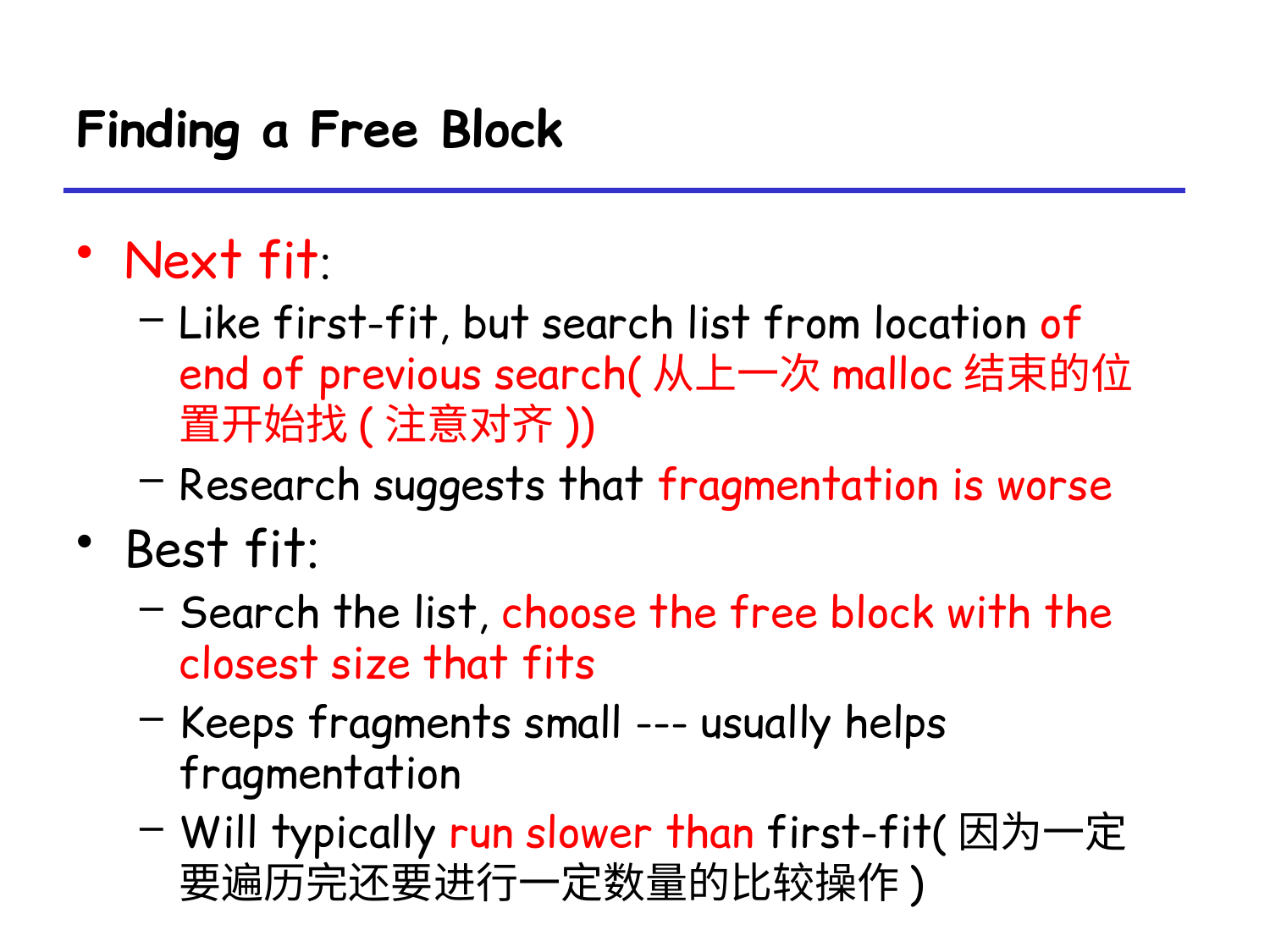

# Finding a Free Block
Next fit:
Like first-fit, but search list from location of end of previous search(从上一次malloc结束的位置开始找(注意对齐))
Research suggests that fragmentation is worse
Best fit:
Search the list, choose the free block with the closest size that fits
Keeps fragments small --- usually helps fragmentation
Will typically run slower than first-fit(因为一定要遍历完还要进行一定数量的比较操作)
62